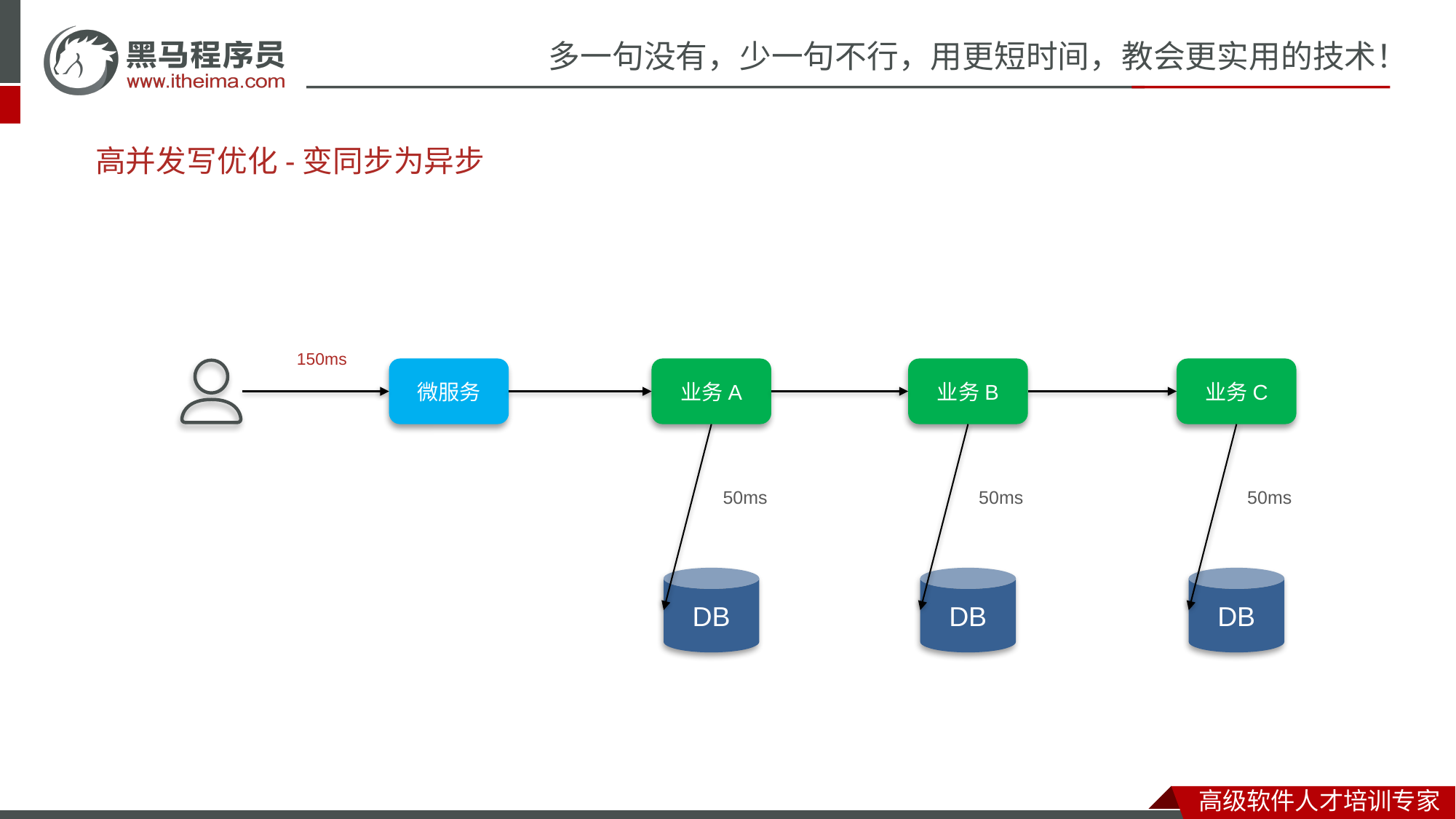

高并发写优化-变同步为异步
150ms

微服务
业务B
业务C
业务A
50ms
50ms
50ms
DB
DB
DB